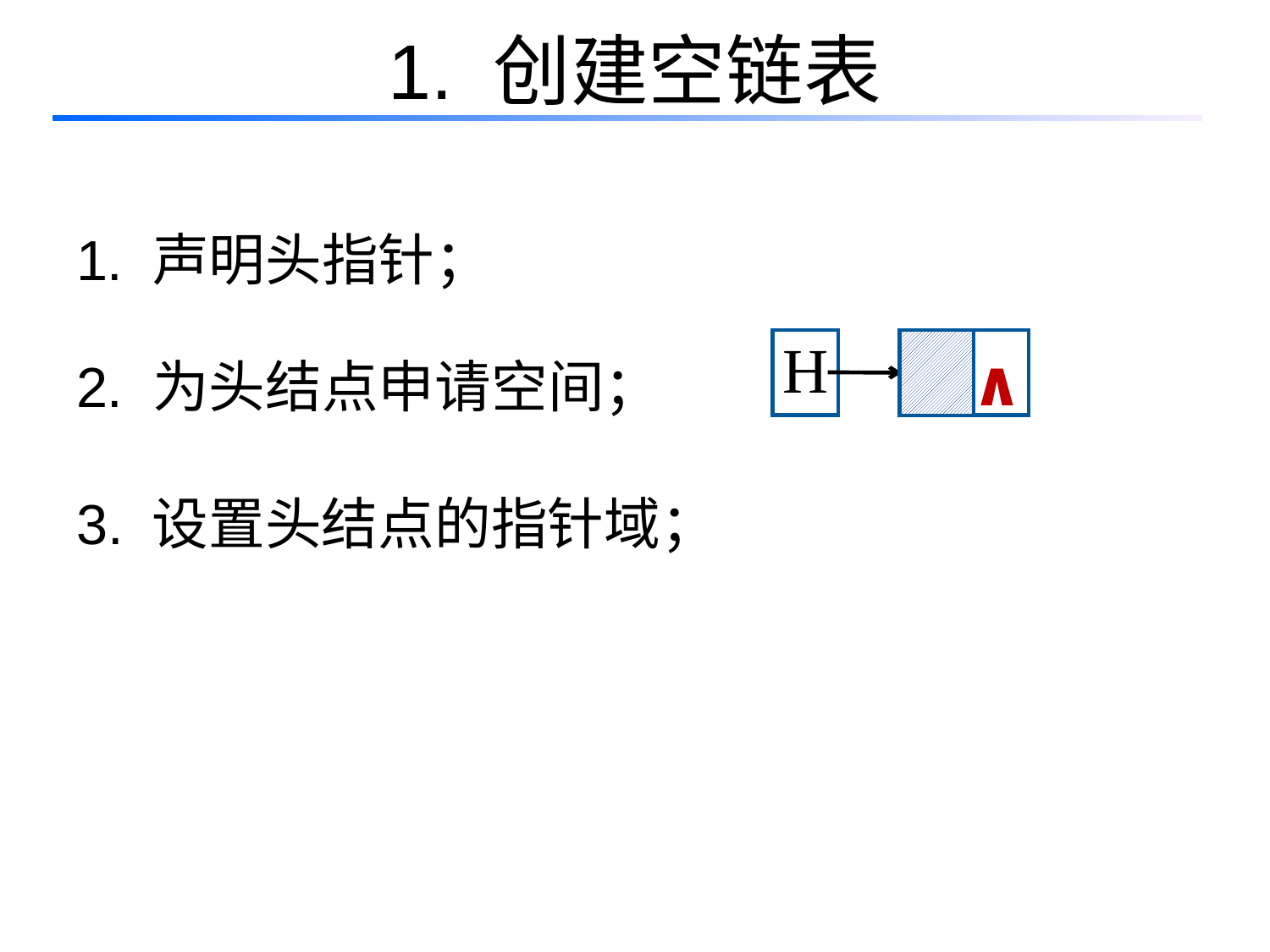

# 1. 创建空链表

1. 声明头指针；
2. 为头结点申请空间；
∧
H

3. 设置头结点的指针域；